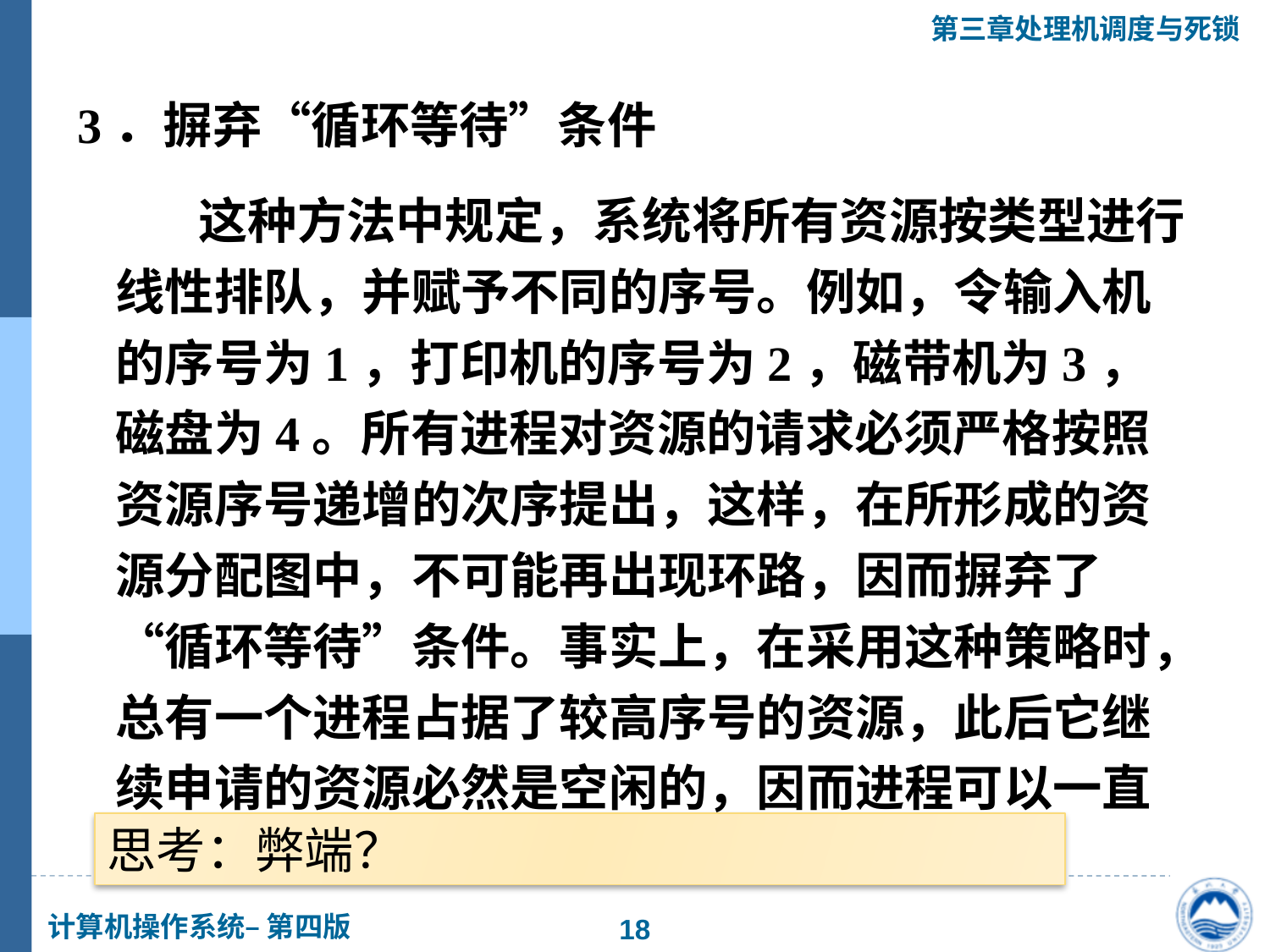

3．摒弃“循环等待”条件
　　  这种方法中规定，系统将所有资源按类型进行线性排队，并赋予不同的序号。例如，令输入机的序号为1，打印机的序号为2，磁带机为3，磁盘为4。所有进程对资源的请求必须严格按照资源序号递增的次序提出，这样，在所形成的资源分配图中，不可能再出现环路，因而摒弃了“循环等待”条件。事实上，在采用这种策略时，总有一个进程占据了较高序号的资源，此后它继续申请的资源必然是空闲的，因而进程可以一直向前推进。

思考：弊端？